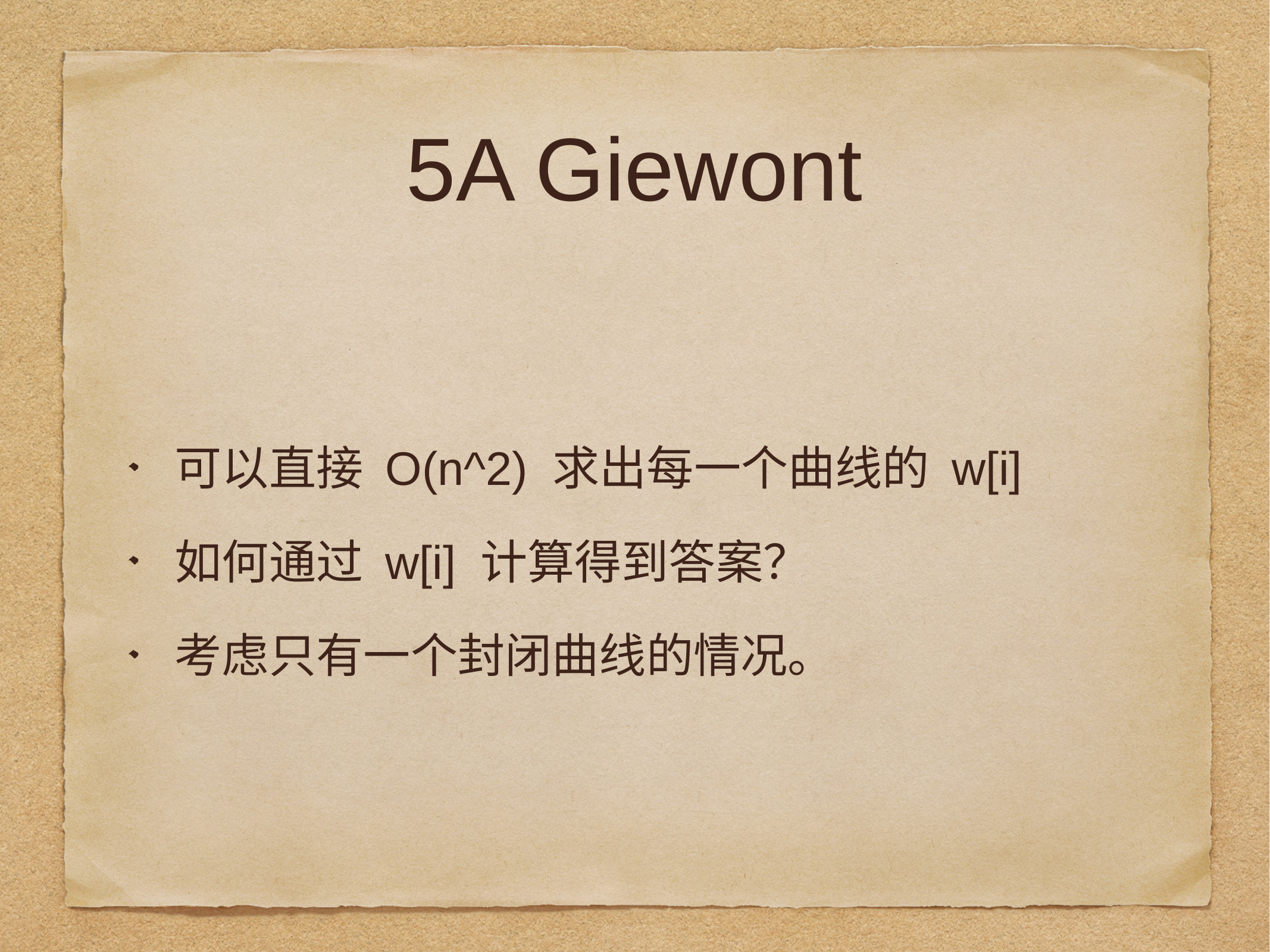

# 5A Giewont
可以直接 O(n^2) 求出每一个曲线的 w[i]
如何通过 w[i] 计算得到答案？
考虑只有一个封闭曲线的情况。